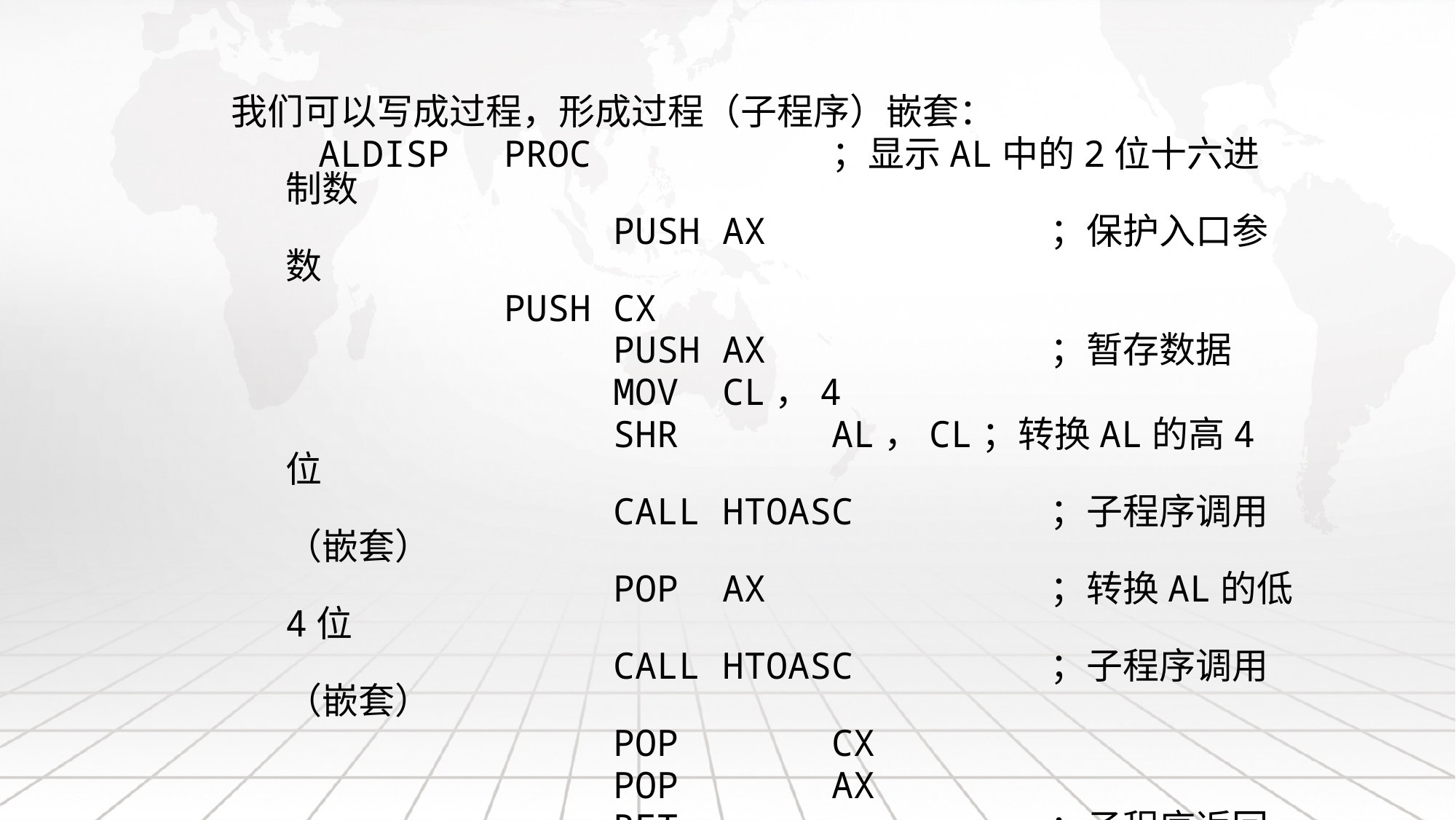

我们可以写成过程，形成过程（子程序）嵌套：
    ALDISP	PROC        	；显示AL中的2位十六进制数
             	PUSH	AX    		；保护入口参数
            	PUSH	CX
              	PUSH	AX    		；暂存数据
              	MOV	CL，4
              	SHR		AL，CL；转换AL的高4位
              	CALL	HTOASC    	；子程序调用（嵌套）
              	POP 	AX       		；转换AL的低4位
              	CALL	HTOASC    	；子程序调用（嵌套）
              	POP		CX
              	POP		AX
              	RET           		；子程序返回
    ALDISP    	ENDP